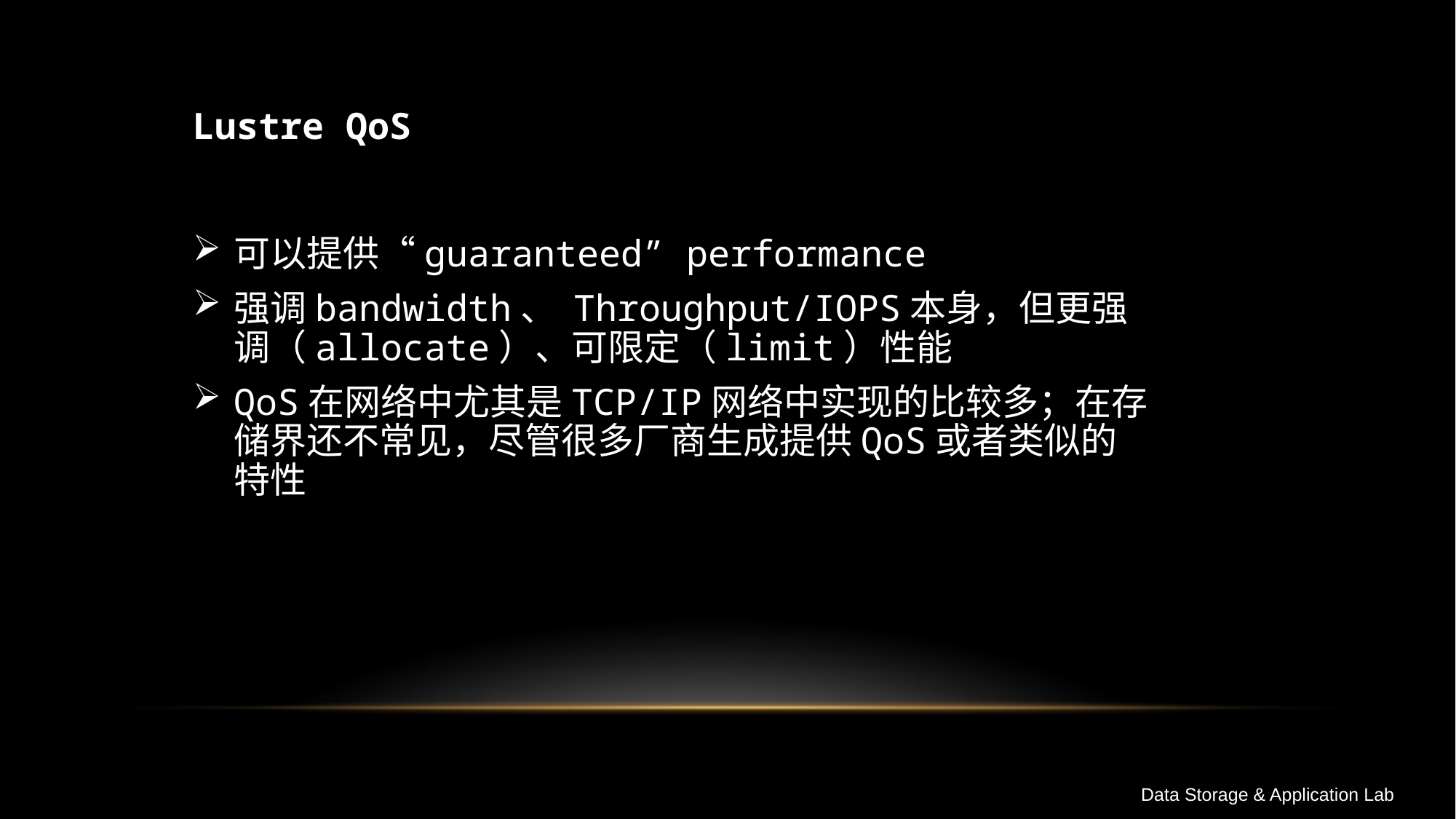

# Lustre QoS
可以提供“guaranteed” performance
强调bandwidth、 Throughput/IOPS本身，但更强调（allocate）、可限定（limit）性能
QoS在网络中尤其是TCP/IP网络中实现的比较多；在存储界还不常见，尽管很多厂商生成提供QoS或者类似的特性
Data Storage & Application Lab